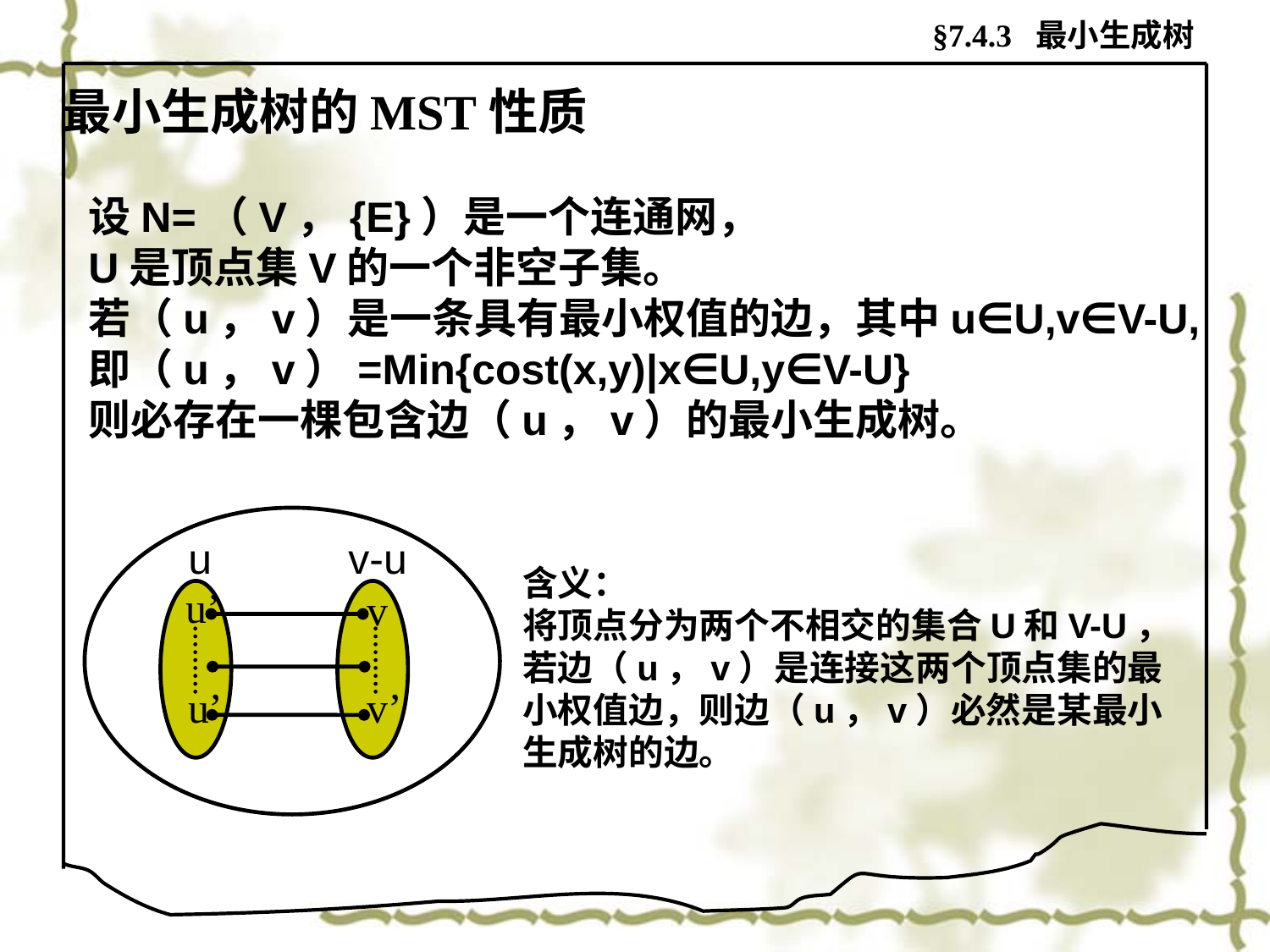

§7.4.3  最小生成树

最小生成树的MST性质
设N=（V，{E}）是一个连通网，
U是顶点集V的一个非空子集。
若（u，v）是一条具有最小权值的边，其中u∈U,v∈V-U,
即（u，v）=Min{cost(x,y)|x∈U,y∈V-U}
则必存在一棵包含边（u，v）的最小生成树。

u
v-u
u’
v

u’
v’

含义：
将顶点分为两个不相交的集合U和V-U，
若边（u，v）是连接这两个顶点集的最小权值边，则边（u，v）必然是某最小生成树的边。